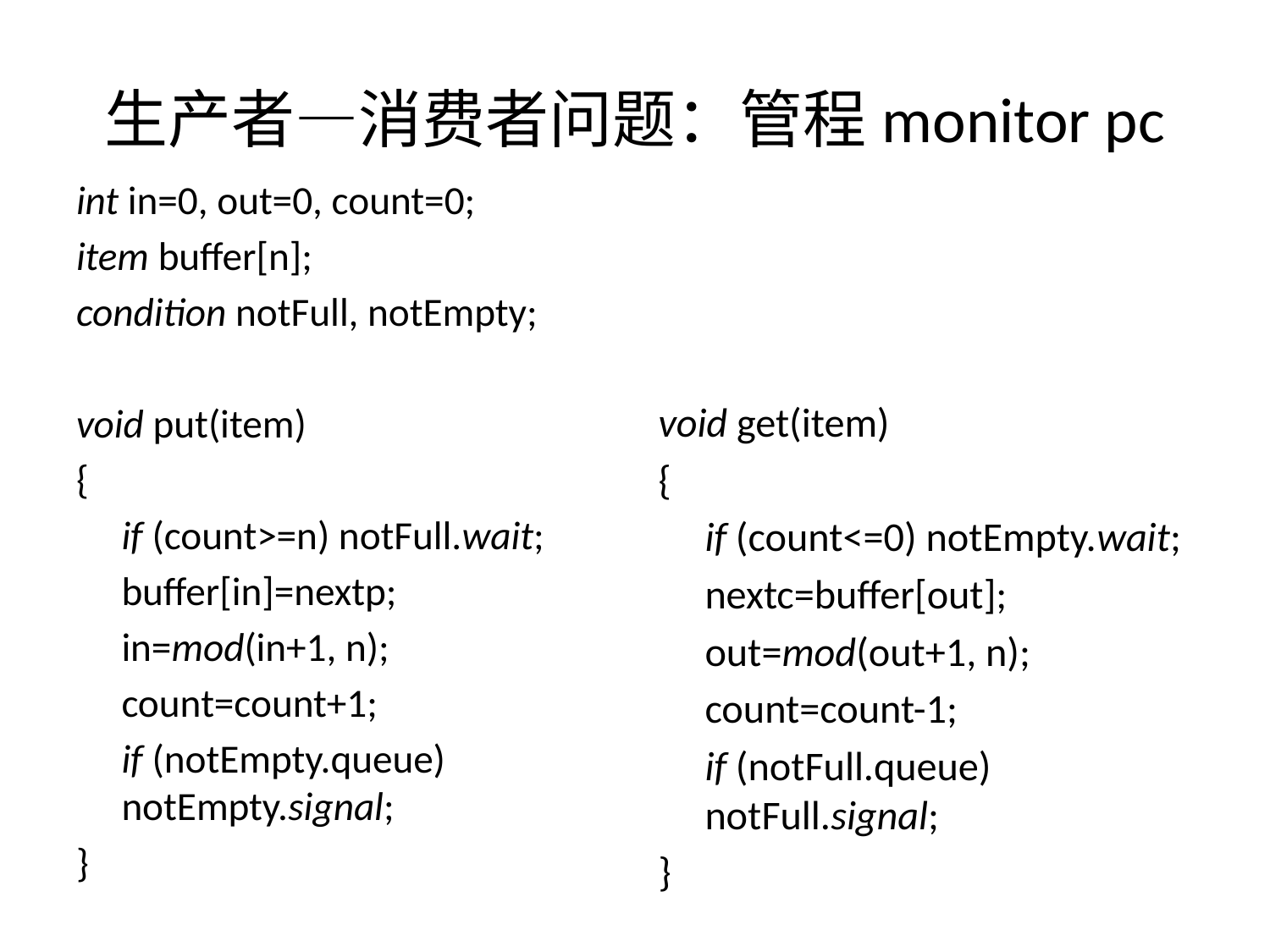

# 生产者—消费者问题：管程monitor pc
int in=0, out=0, count=0;
item buffer[n];
condition notFull, notEmpty;

void put(item)
{
	if (count>=n) notFull.wait;
	buffer[in]=nextp;
	in=mod(in+1, n);
	count=count+1;
	if (notEmpty.queue) 	notEmpty.signal;
}
void get(item)
{
	if (count<=0) notEmpty.wait;
	nextc=buffer[out];
	out=mod(out+1, n);
	count=count-1;
	if (notFull.queue) 	notFull.signal;
}